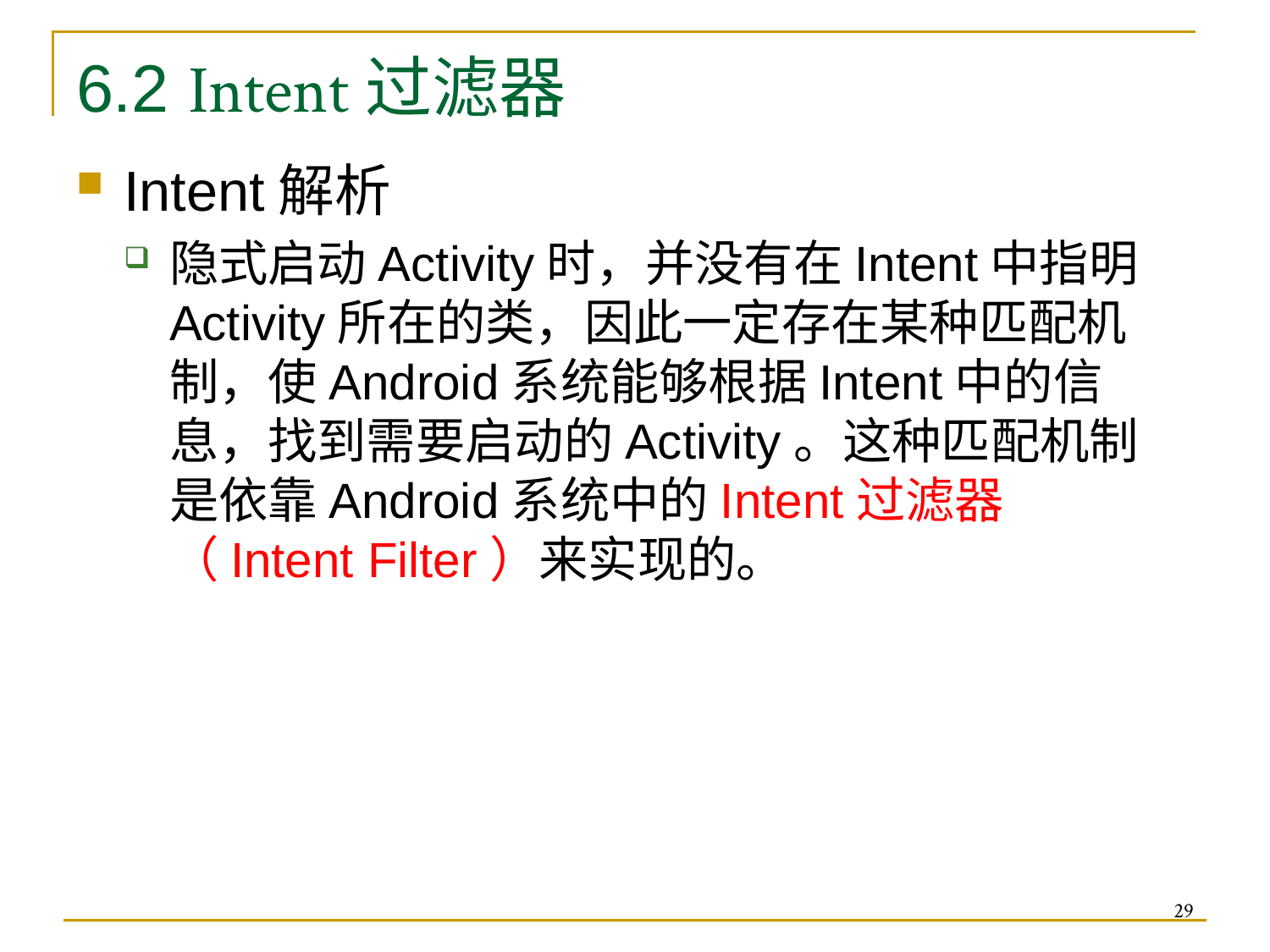

# 6.2 Intent过滤器
Intent解析
隐式启动Activity时，并没有在Intent中指明Activity所在的类，因此一定存在某种匹配机制，使Android系统能够根据Intent中的信息，找到需要启动的Activity。这种匹配机制是依靠Android系统中的Intent过滤器（Intent Filter）来实现的。
29